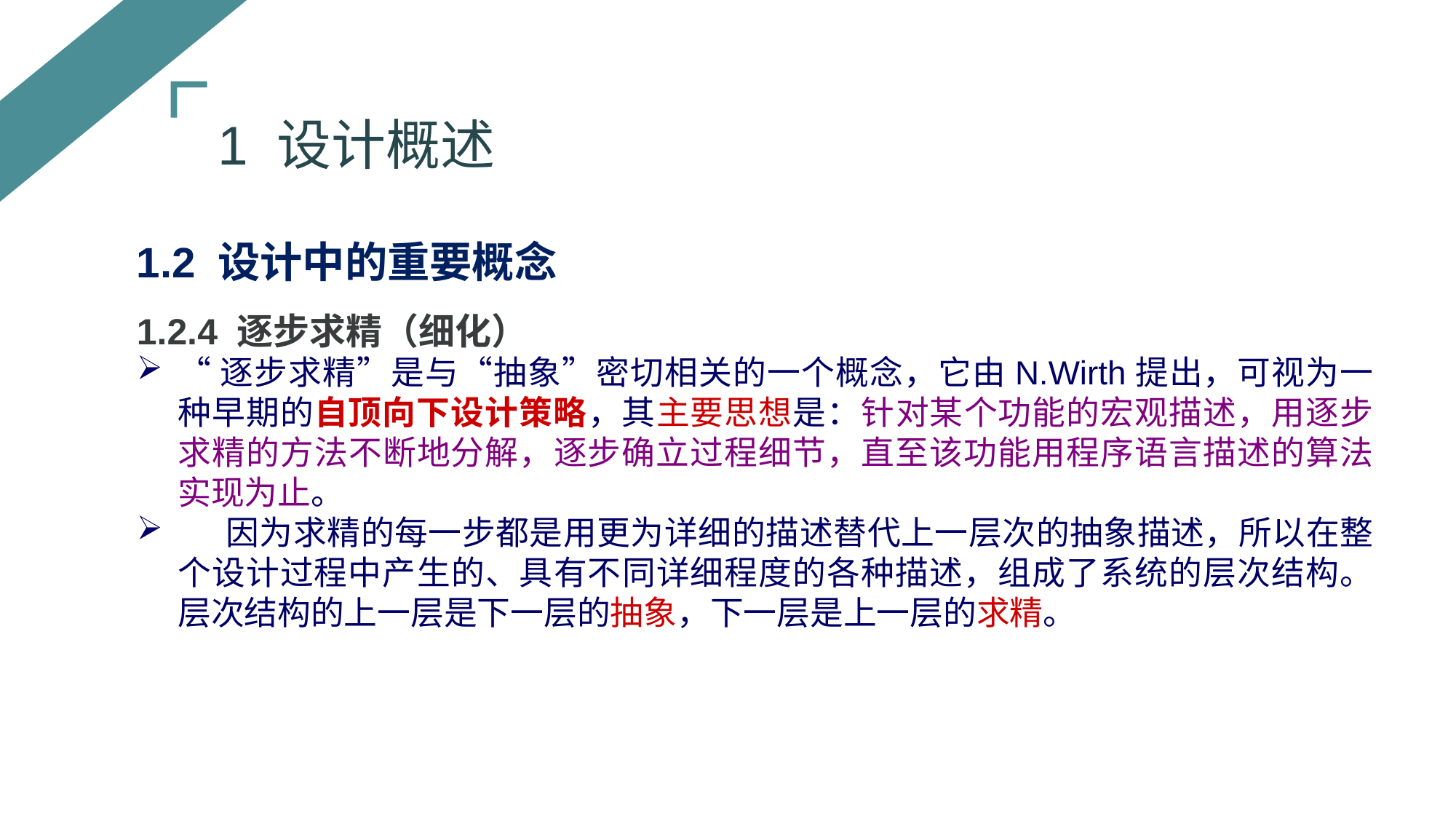

1 设计概述
1.2 设计中的重要概念
1.2.4 逐步求精（细化）
“逐步求精”是与“抽象”密切相关的一个概念，它由N.Wirth提出，可视为一种早期的自顶向下设计策略，其主要思想是：针对某个功能的宏观描述，用逐步求精的方法不断地分解，逐步确立过程细节，直至该功能用程序语言描述的算法实现为止。
     因为求精的每一步都是用更为详细的描述替代上一层次的抽象描述，所以在整个设计过程中产生的、具有不同详细程度的各种描述，组成了系统的层次结构。层次结构的上一层是下一层的抽象，下一层是上一层的求精。